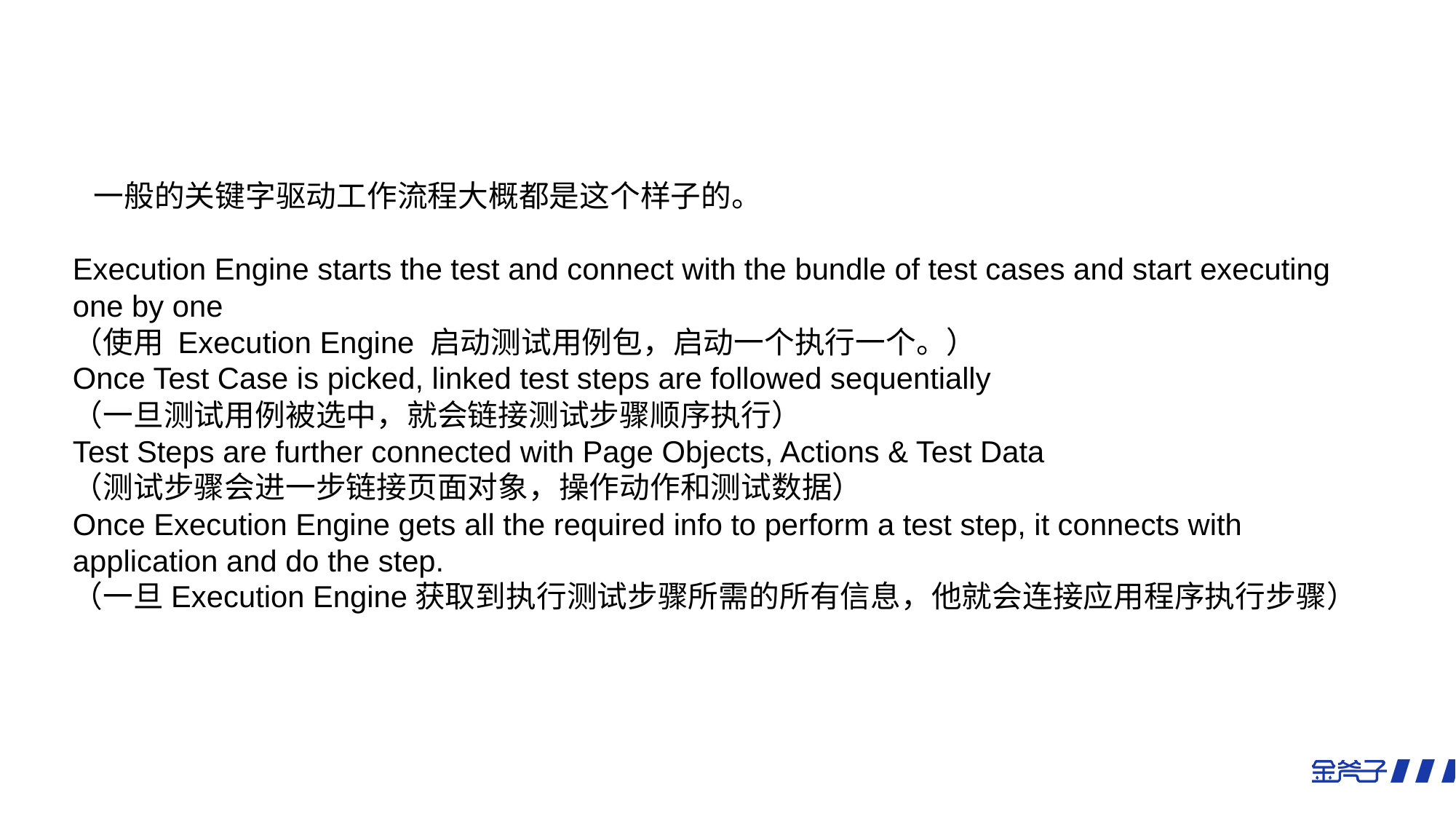

# 一般的关键字驱动工作流程大概都是这个样子的。

Execution Engine starts the test and connect with the bundle of test cases and start executing one by one
（使用 Execution Engine 启动测试用例包，启动一个执行一个。）
Once Test Case is picked, linked test steps are followed sequentially
（一旦测试用例被选中，就会链接测试步骤顺序执行）
Test Steps are further connected with Page Objects, Actions & Test Data
（测试步骤会进一步链接页面对象，操作动作和测试数据）
Once Execution Engine gets all the required info to perform a test step, it connects with application and do the step.
（一旦Execution Engine获取到执行测试步骤所需的所有信息，他就会连接应用程序执行步骤）